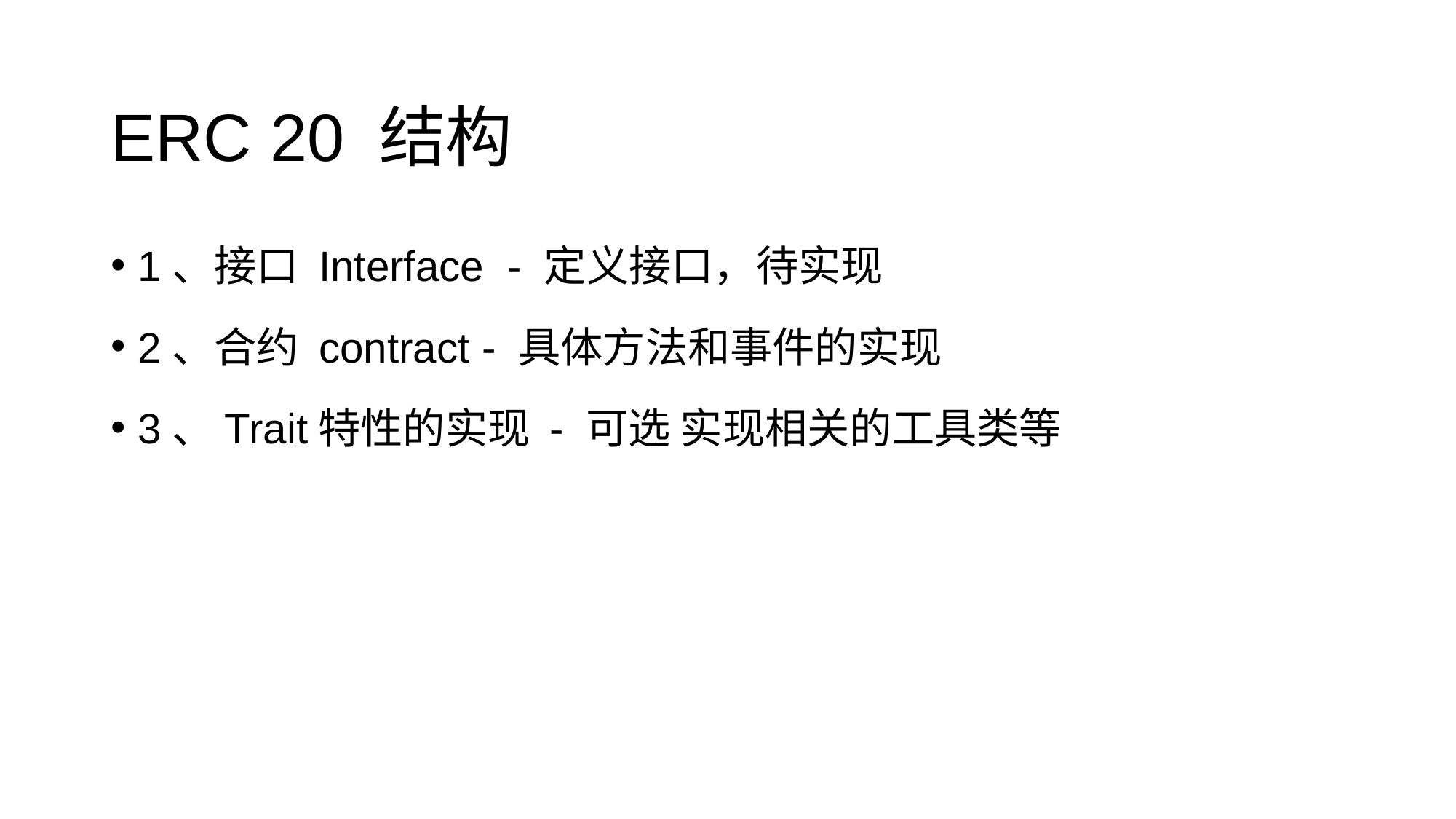

# ERC 20 结构
1、接口 Interface  - 定义接口，待实现
2、合约 contract - 具体方法和事件的实现
3、Trait特性的实现 - 可选 实现相关的工具类等